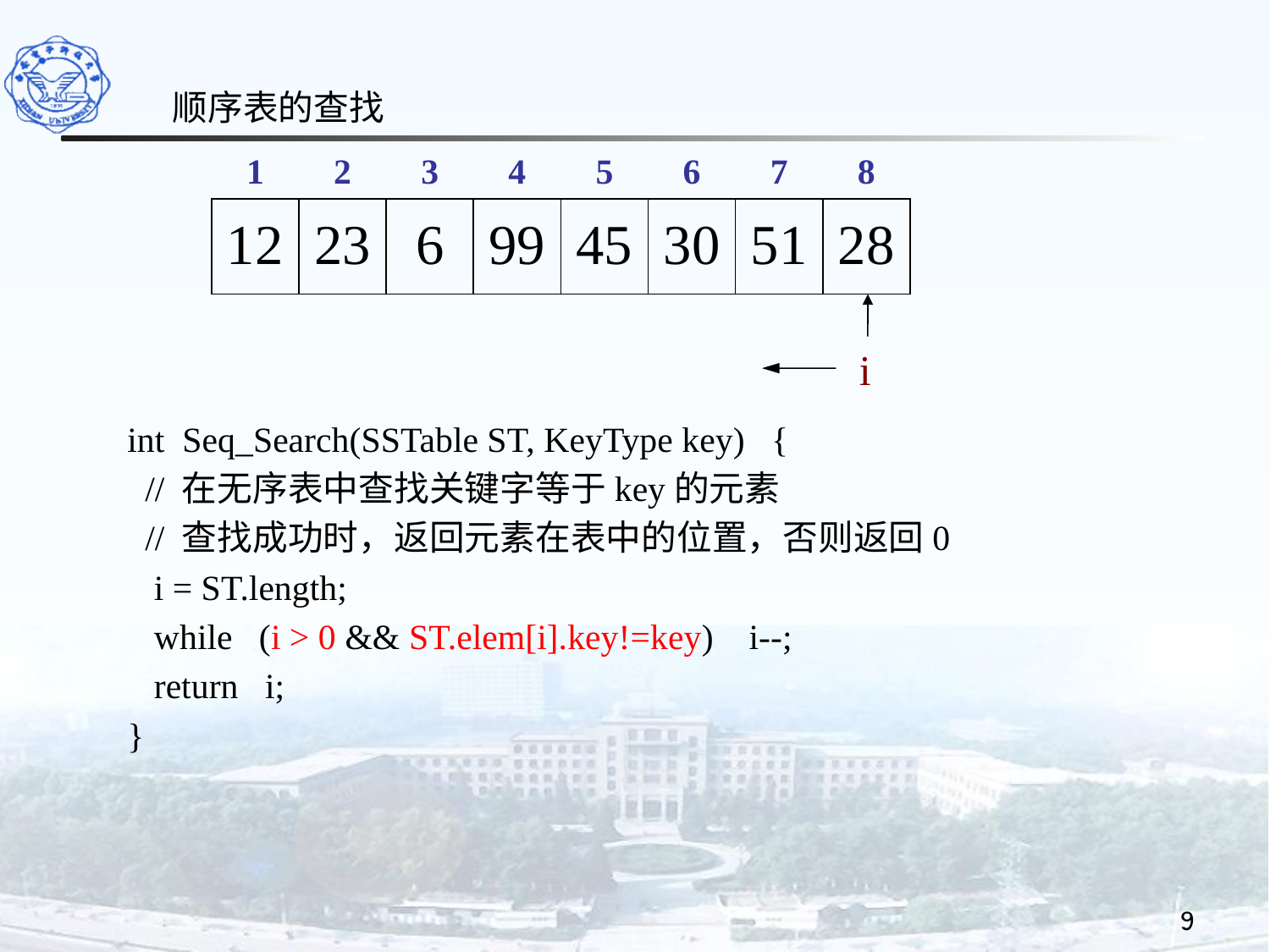

顺序表的查找
1
2
3
4
5
6
7
8
12
23
6
99
45
30
51
28

i

int  Seq_Search(SSTable ST, KeyType key)   {
  // 在无序表中查找关键字等于key的元素
  // 查找成功时，返回元素在表中的位置，否则返回0
   i = ST.length;
   while   (i > 0 && ST.elem[i].key!=key)    i--;
   return   i;
}

9